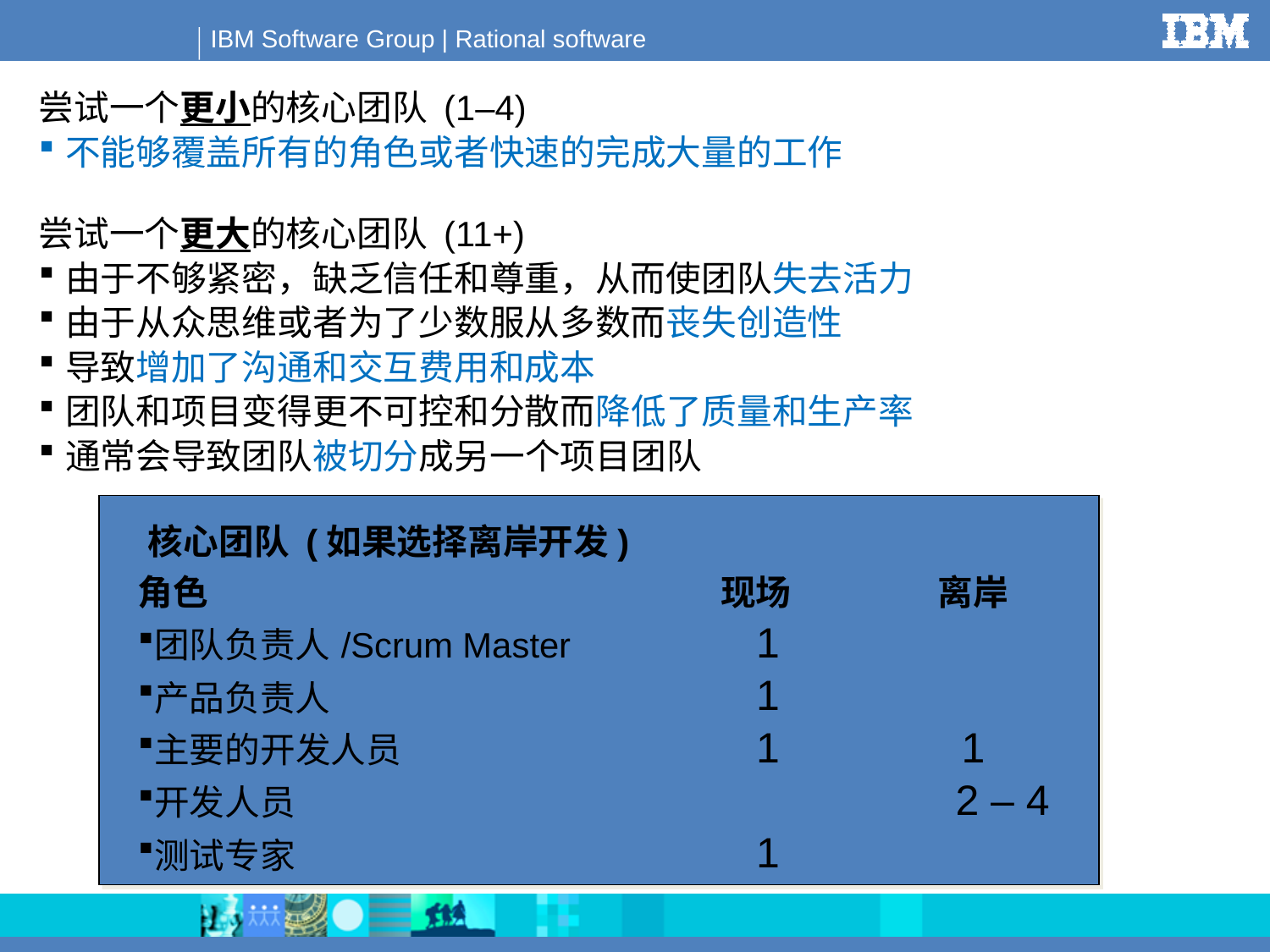

尝试一个更小的核心团队 (1–4)
不能够覆盖所有的角色或者快速的完成大量的工作

尝试一个更大的核心团队 (11+)
由于不够紧密，缺乏信任和尊重，从而使团队失去活力
由于从众思维或者为了少数服从多数而丧失创造性
导致增加了沟通和交互费用和成本
团队和项目变得更不可控和分散而降低了质量和生产率
通常会导致团队被切分成另一个项目团队

核心团队 (如果选择离岸开发)
| 角色 | 现场 | 离岸 |
| --- | --- | --- |
| 团队负责人/Scrum Master | 1 |  |
| 产品负责人 | 1 |  |
| 主要的开发人员 | 1 | 1 |
| 开发人员 | 2 – 4 |  |
| 测试专家 | 1 |  |